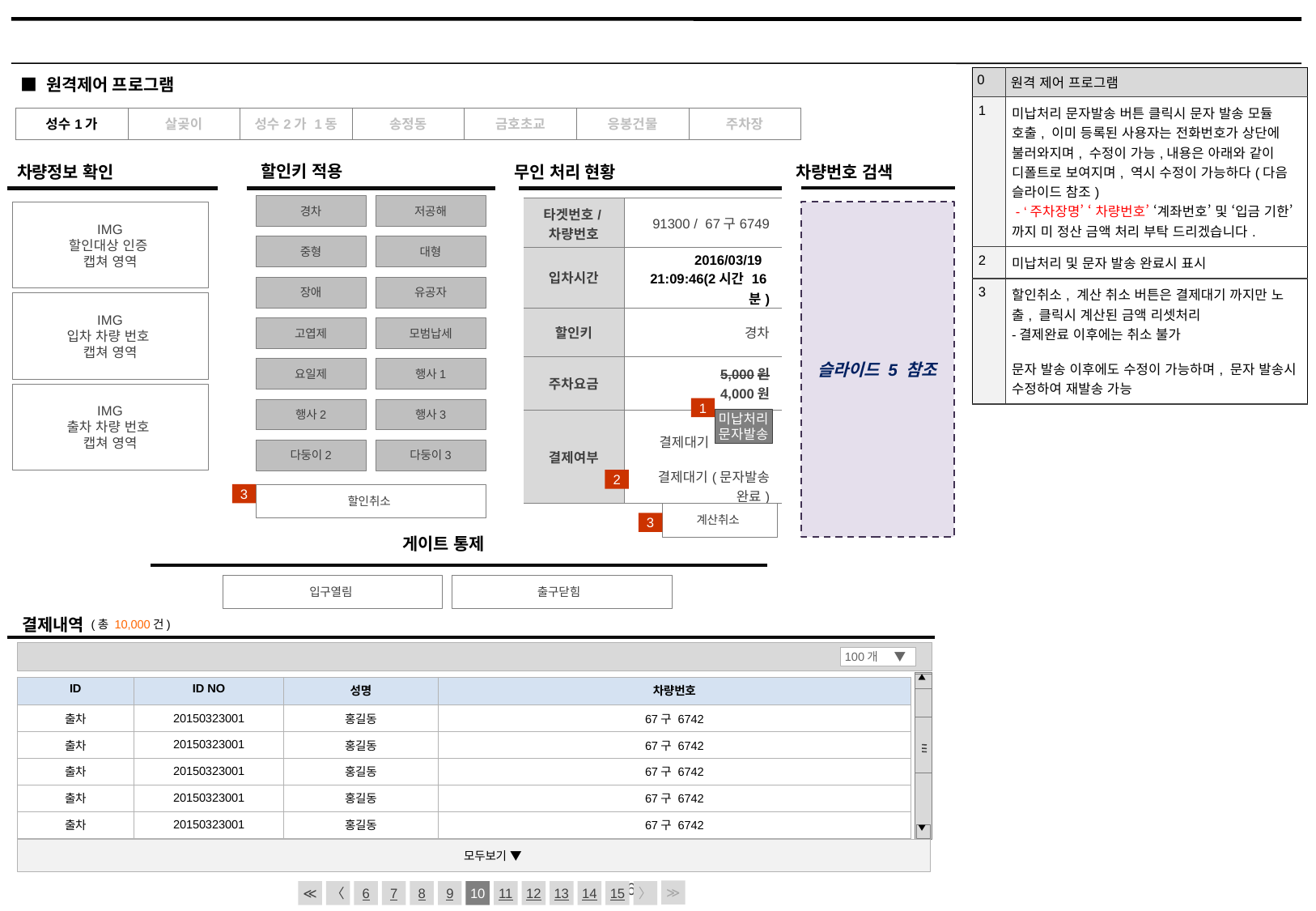

| 0 | 원격 제어 프로그램 |
| --- | --- |
| 1 | 미납처리 문자발송 버튼 클릭시 문자 발송 모듈 호출, 이미 등록된 사용자는 전화번호가 상단에 불러와지며, 수정이 가능,내용은 아래와 같이 디폴트로 보여지며, 역시 수정이 가능하다(다음 슬라이드 참조) - ‘주차장명’ ‘ 차량번호’ ‘계좌번호’ 및 ‘입금 기한’까지 미 정산 금액 처리 부탁 드리겠습니다. |
| 2 | 미납처리 및 문자 발송 완료시 표시 |
| 3 | 할인취소, 계산 취소 버튼은 결제대기 까지만 노출, 클릭시 계산된 금액 리셋처리 -결제완료 이후에는 취소 불가 문자 발송 이후에도 수정이 가능하며, 문자 발송시 수정하여 재발송 가능 |
■ 원격제어 프로그램
| 성수1가 | 살곶이 | 성수2가 1동 | 송정동 | 금호초교 | 응봉건물 | 주차장 |
| --- | --- | --- | --- | --- | --- | --- |
할인키 적용
경차
저공해
중형
대형
장애
유공자
고엽제
모범납세
요일제
행사1
행사2
행사3
다둥이2
다둥이3
차량번호 검색
차량정보 확인
무인 처리 현황
| 타겟번호/차량번호 | 91300 / 67구6749 |
| --- | --- |
| 입차시간 | 2016/03/19 21:09:46(2시간 16분) |
| 할인키 | 경차 |
| 주차요금 | 5,000원 4,000원 |
| 결제여부 | 결제대기 결제대기(문자발송 완료) |
IMG
할인대상 인증
캡쳐 영역
슬라이드 5 참조
IMG
입차 차량 번호
캡쳐 영역
IMG
출차 차량 번호
캡쳐 영역
1
미납처리
문자발송
2
3
할인취소
계산취소
3
게이트 통제
입구열림
출구닫힘
결제내역
(총 10,000건)

100개     ▼
◀

▶
| ID | ID NO | 성명 | 차량번호 |
| --- | --- | --- | --- |
| 출차 | 20150323001 | 홍길동 | 67구 6742 |
| 출차 | 20150323001 | 홍길동 | 67구 6742 |
| 출차 | 20150323001 | 홍길동 | 67구 6742 |
| 출차 | 20150323001 | 홍길동 | 67구 6742 |
| 출차 | 20150323001 | 홍길동 | 67구 6742 |

모두보기 ▼
≫
≪
〈
6
7
8
9
10
11
12
13
14
15
〉